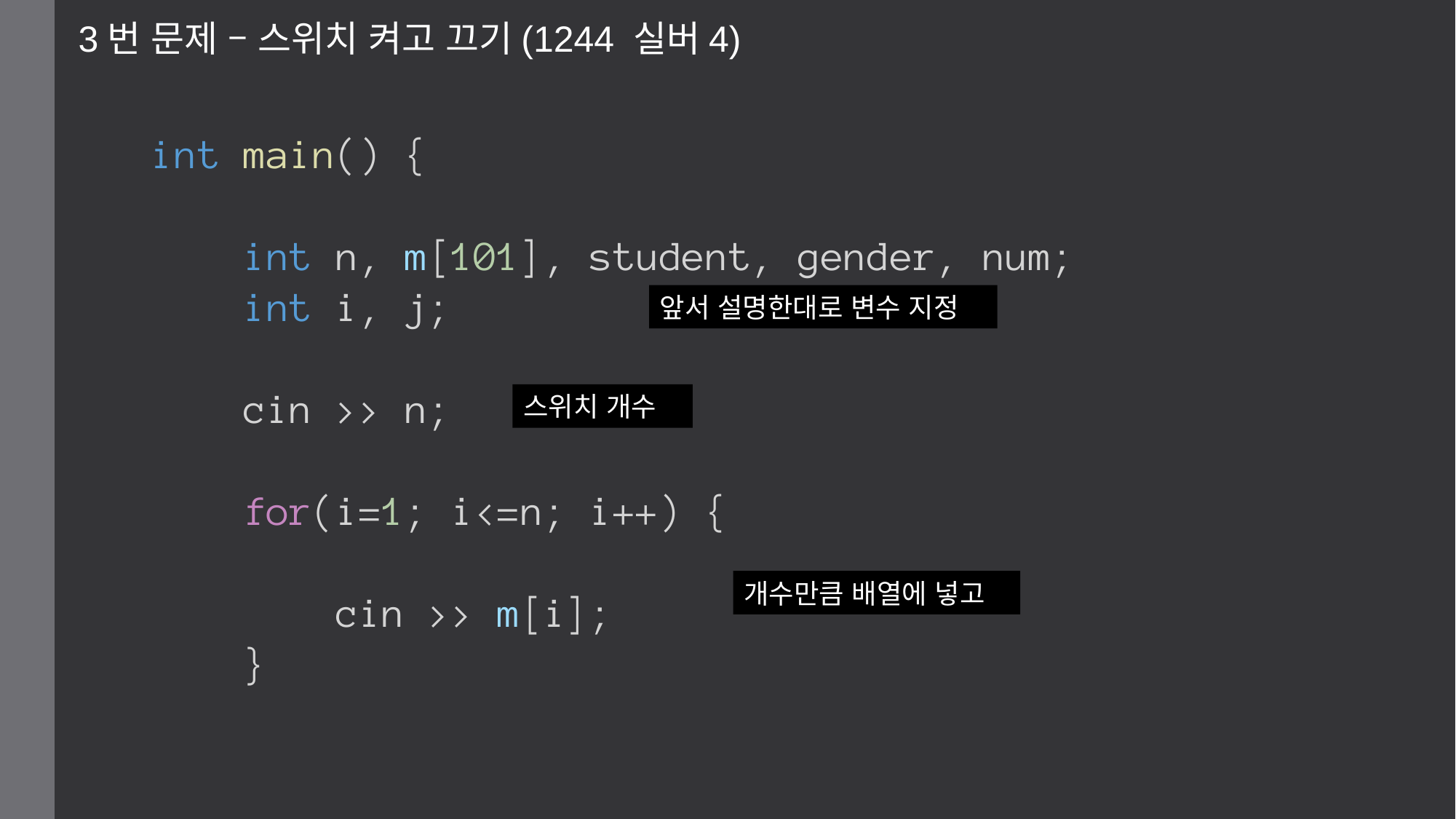

3번 문제 – 스위치 켜고 끄기(1244 실버4)
int main() {

    int n, m[101], student, gender, num;
    int i, j;

    cin >> n;

    for(i=1; i<=n; i++) {

        cin >> m[i];
    }

앞서 설명한대로 변수 지정
스위치 개수
개수만큼 배열에 넣고